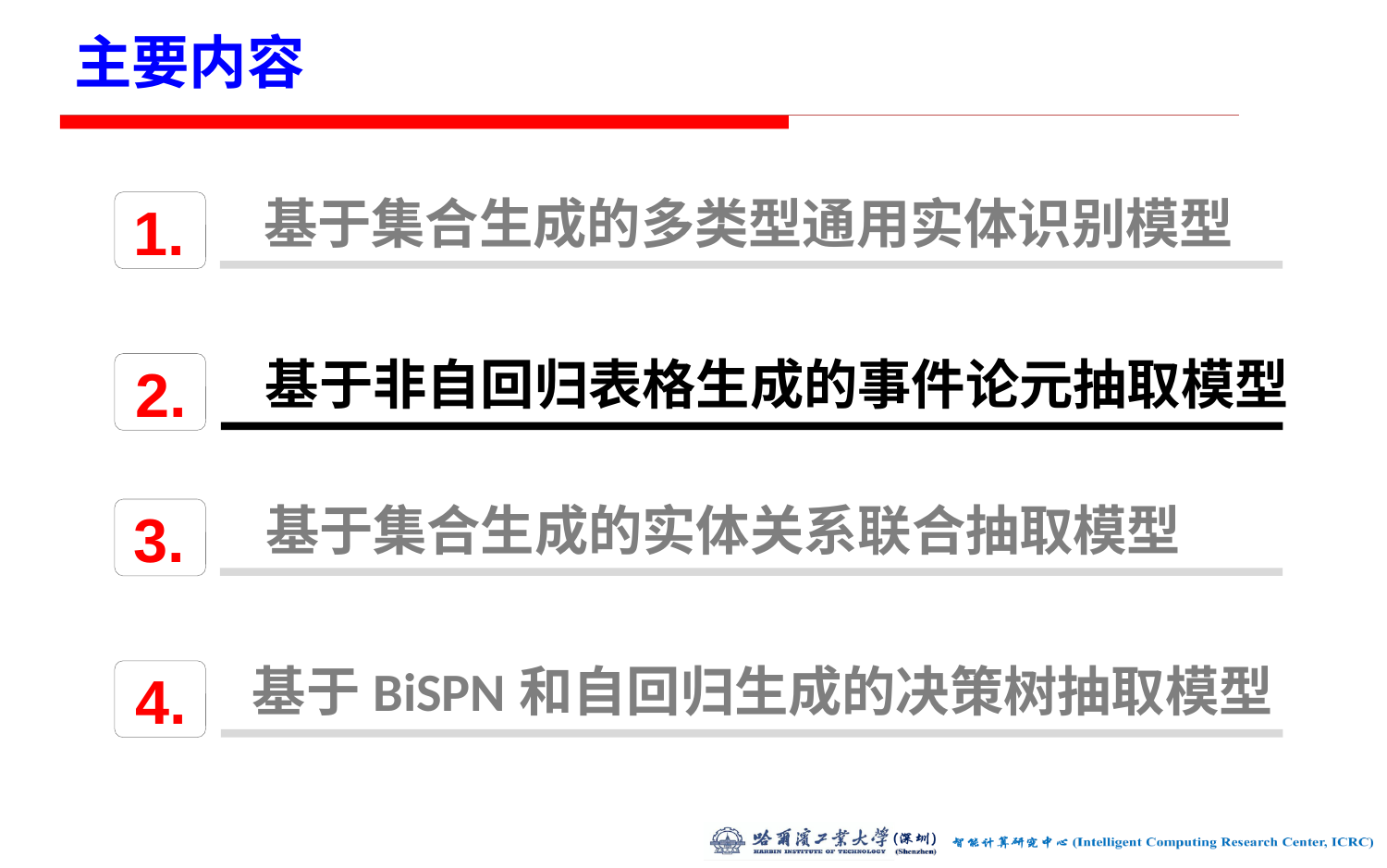

# 主要内容
基于集合生成的多类型通用实体识别模型
1.

基于非自回归表格生成的事件论元抽取模型
2.

基于集合生成的实体关系联合抽取模型
3.

基于BiSPN和自回归生成的决策树抽取模型
4.